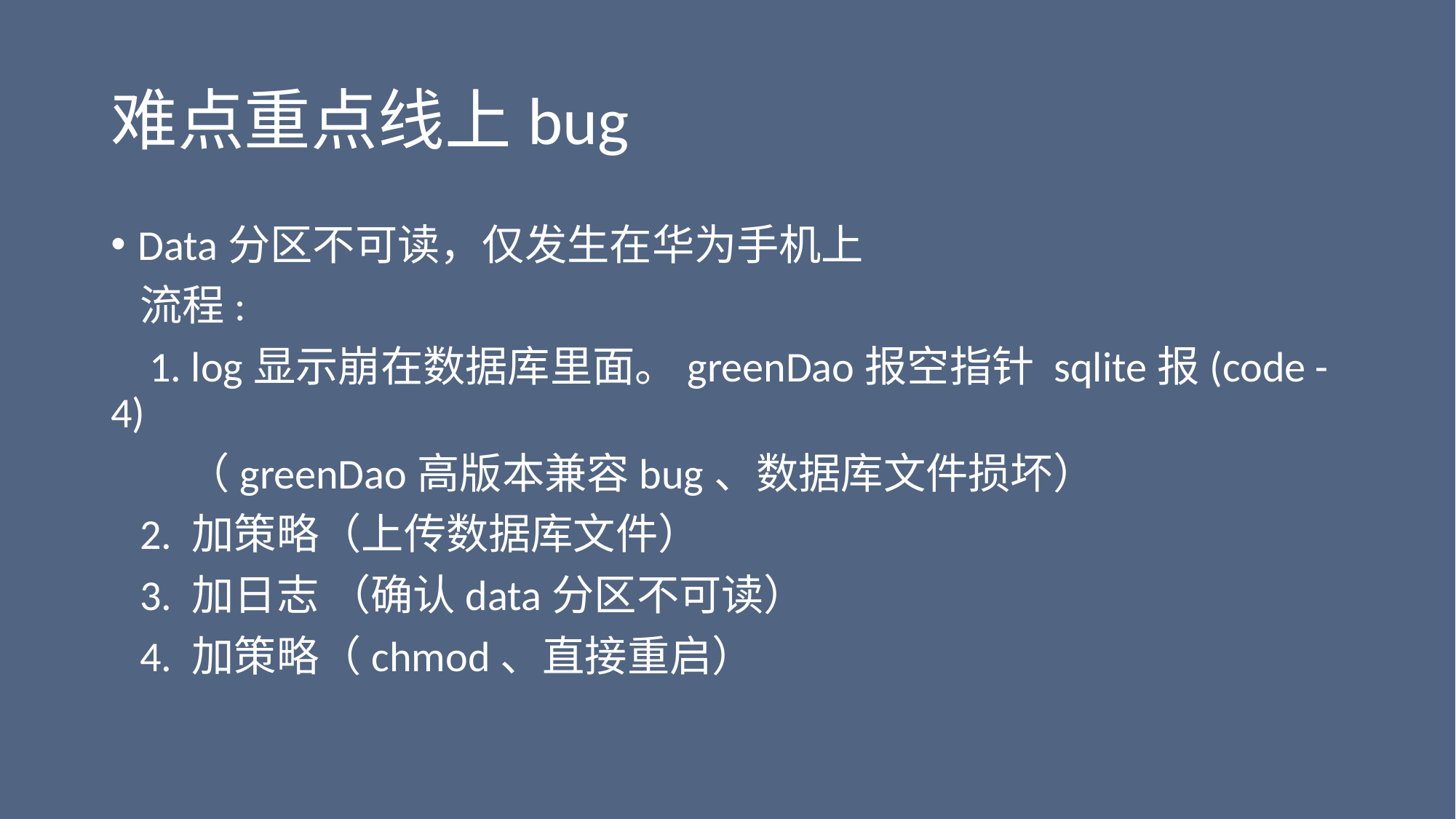

# 难点重点线上bug
Data分区不可读，仅发生在华为手机上
  流程:
    1. log显示崩在数据库里面。greenDao报空指针 sqlite报(code -4)
       （greenDao高版本兼容bug、数据库文件损坏）
   2. 加策略（上传数据库文件）
   3. 加日志 （确认data分区不可读）
   4. 加策略（chmod、直接重启）